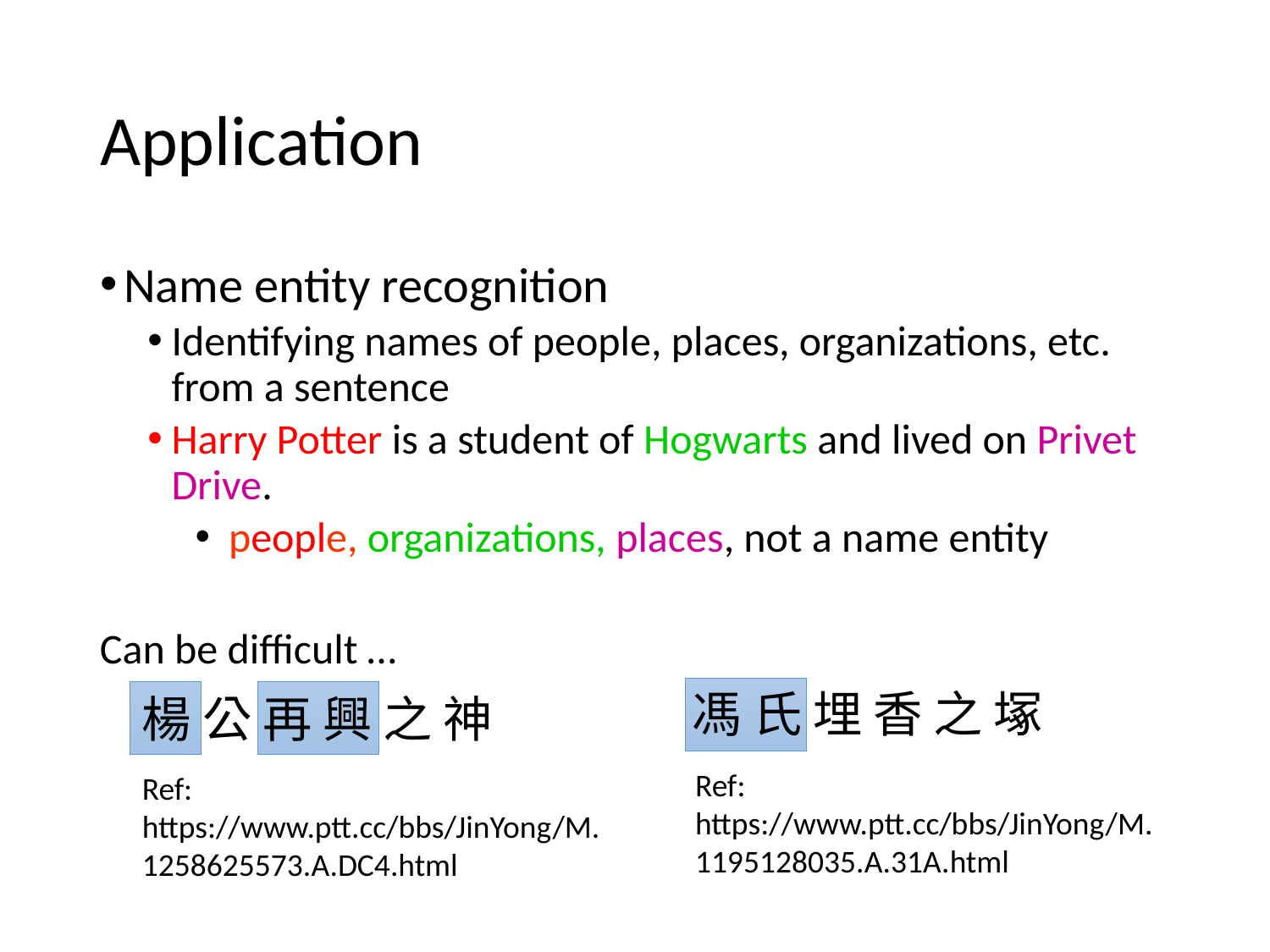

# Application
Name entity recognition
Identifying names of people, places, organizations, etc. from a sentence
Harry Potter is a student of Hogwarts and lived on Privet Drive.
 people, organizations, places, not a name entity

Can be difficult …
馮 氏 埋 香 之 塚

楊 公 再 興 之 神

Ref: https://www.ptt.cc/bbs/JinYong/M.1195128035.A.31A.html
Ref: https://www.ptt.cc/bbs/JinYong/M.1258625573.A.DC4.html